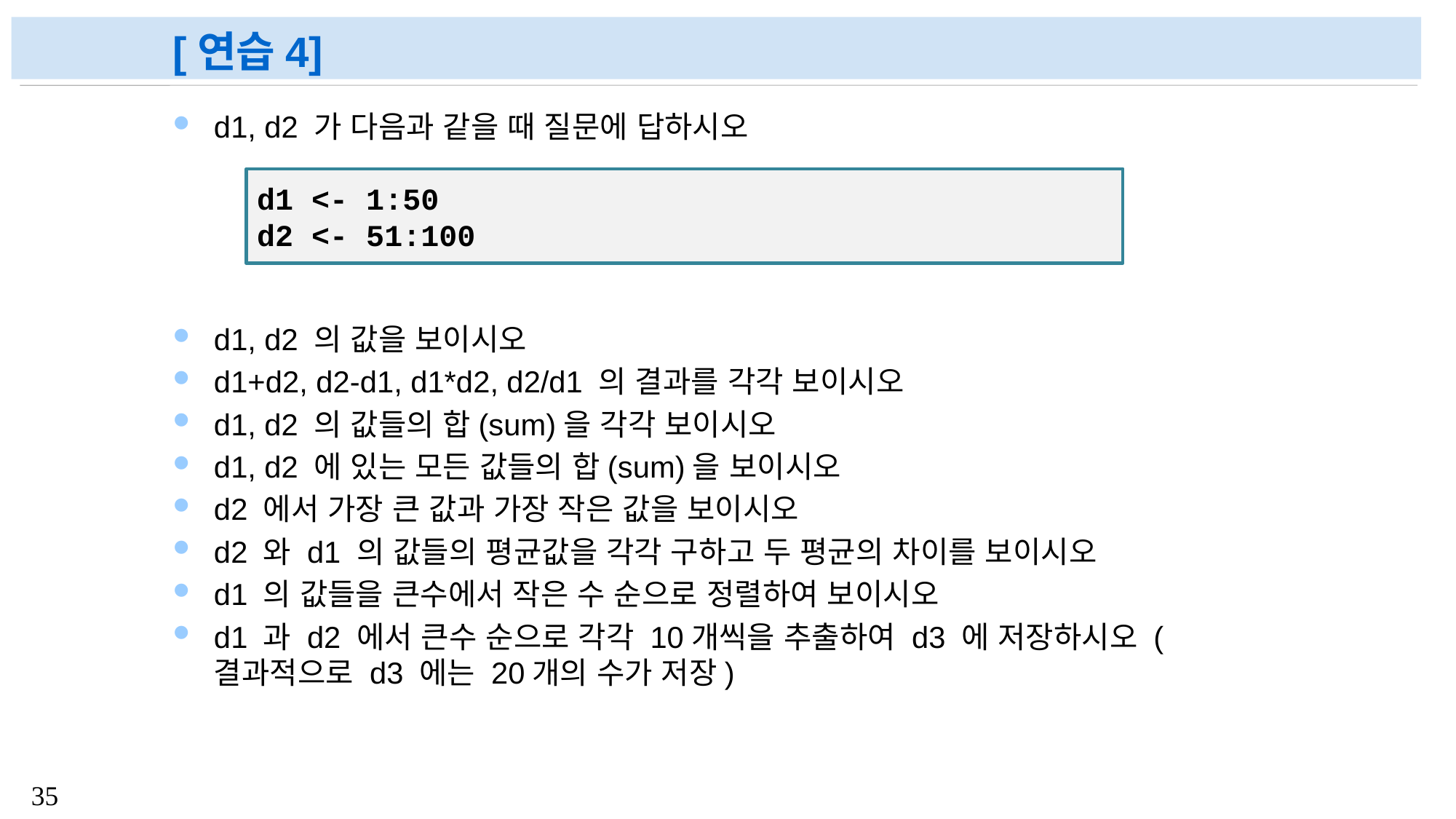

# [연습4]
d1, d2 가 다음과 같을 때 질문에 답하시오

d1, d2 의 값을 보이시오
d1+d2, d2-d1, d1*d2, d2/d1 의 결과를 각각 보이시오
d1, d2 의 값들의 합(sum)을 각각 보이시오
d1, d2 에 있는 모든 값들의 합(sum)을 보이시오
d2 에서 가장 큰 값과 가장 작은 값을 보이시오
d2 와 d1 의 값들의 평균값을 각각 구하고 두 평균의 차이를 보이시오
d1 의 값들을 큰수에서 작은 수 순으로 정렬하여 보이시오
d1 과 d2 에서 큰수 순으로 각각 10개씩을 추출하여 d3 에 저장하시오 (결과적으로 d3 에는 20개의 수가 저장)

d1 <- 1:50
d2 <- 51:100